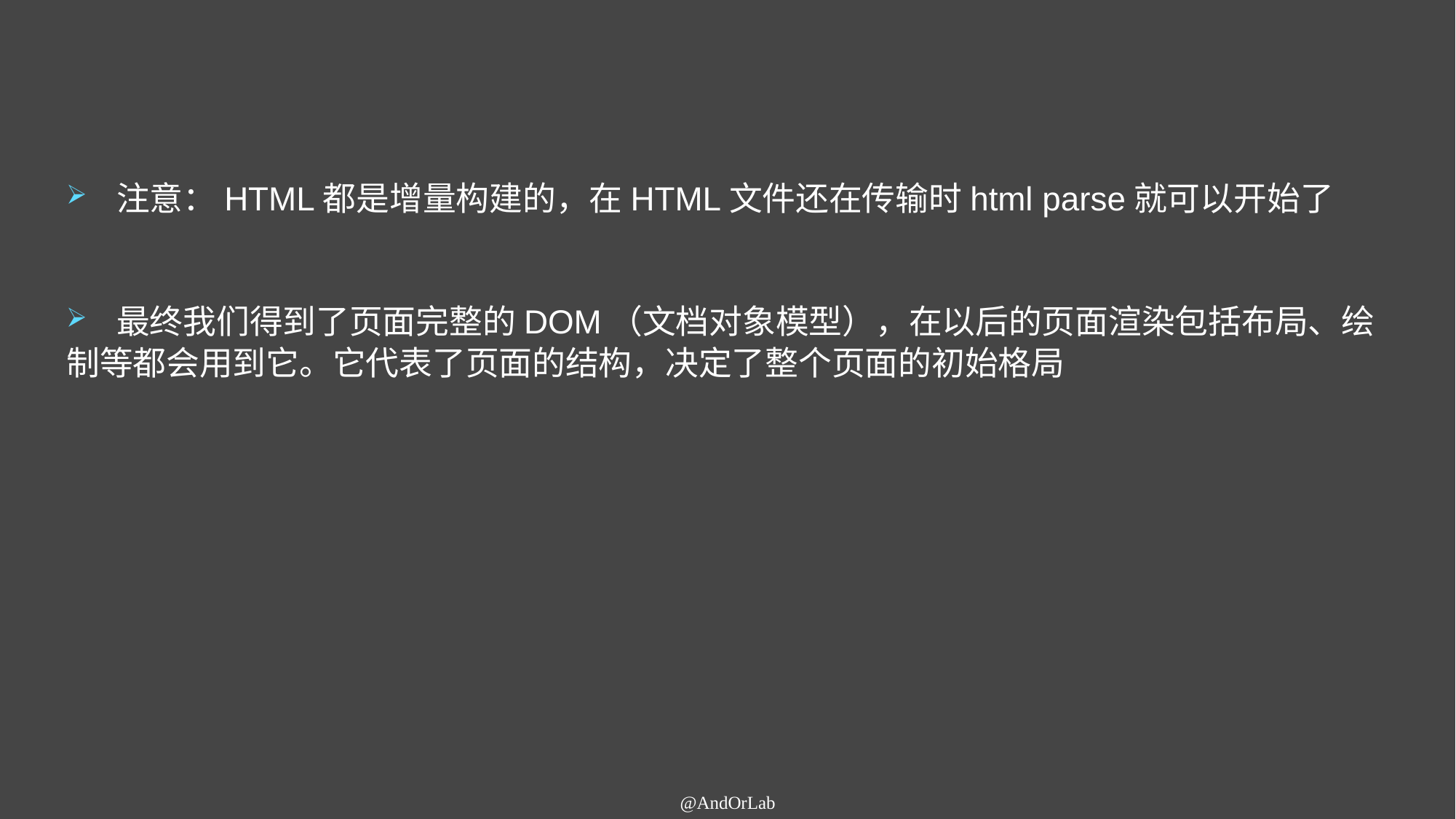

注意：HTML都是增量构建的，在HTML文件还在传输时html parse就可以开始了

  最终我们得到了页面完整的DOM（文档对象模型），在以后的页面渲染包括布局、绘
制等都会用到它。它代表了页面的结构，决定了整个页面的初始格局
@AndOrLab